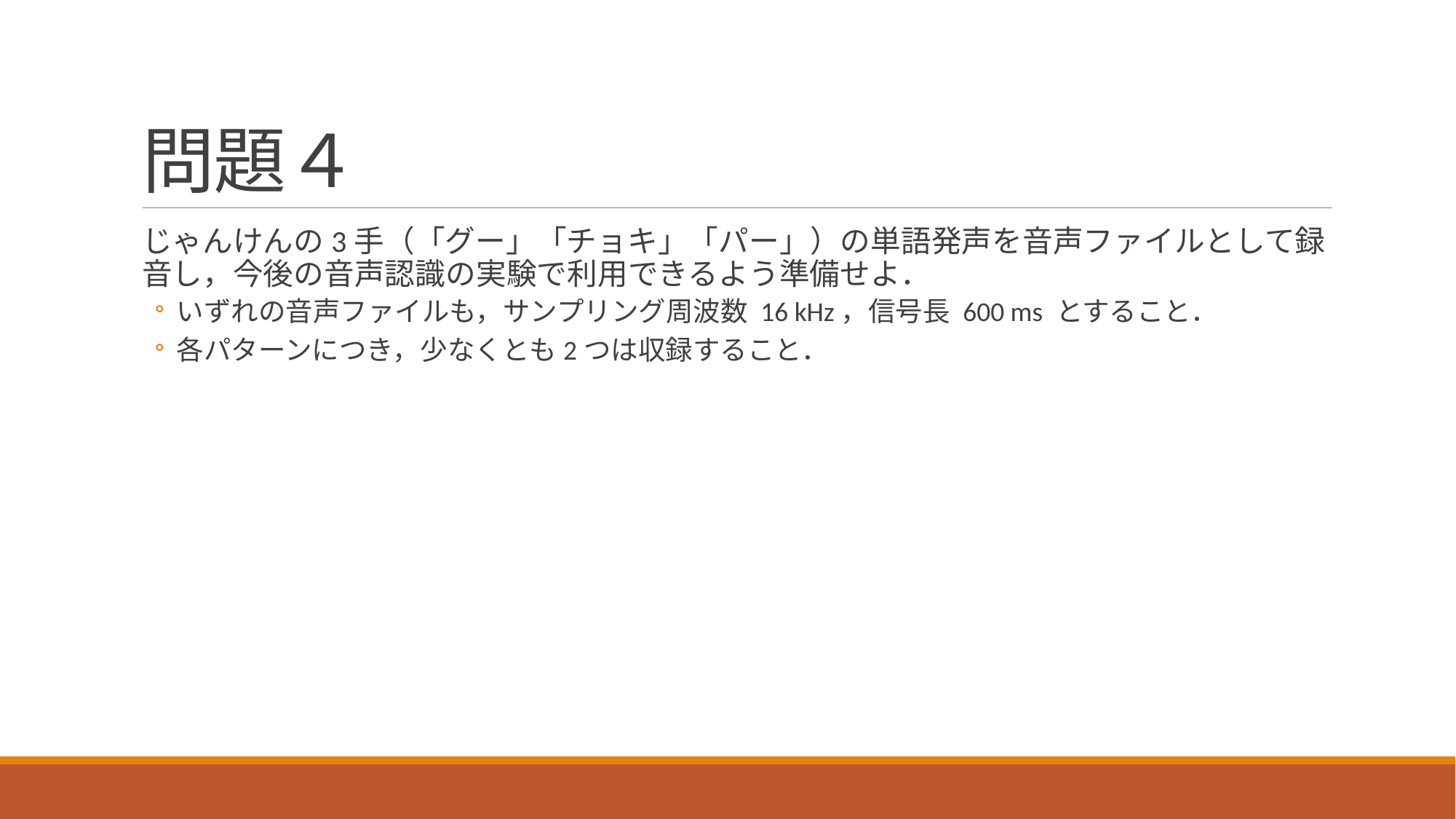

# 問題４
じゃんけんの3手（「グー」「チョキ」「パー」）の単語発声を音声ファイルとして録音し，今後の音声認識の実験で利用できるよう準備せよ．
いずれの音声ファイルも，サンプリング周波数 16 kHz，信号長 600 ms とすること．
各パターンにつき，少なくとも2つは収録すること．